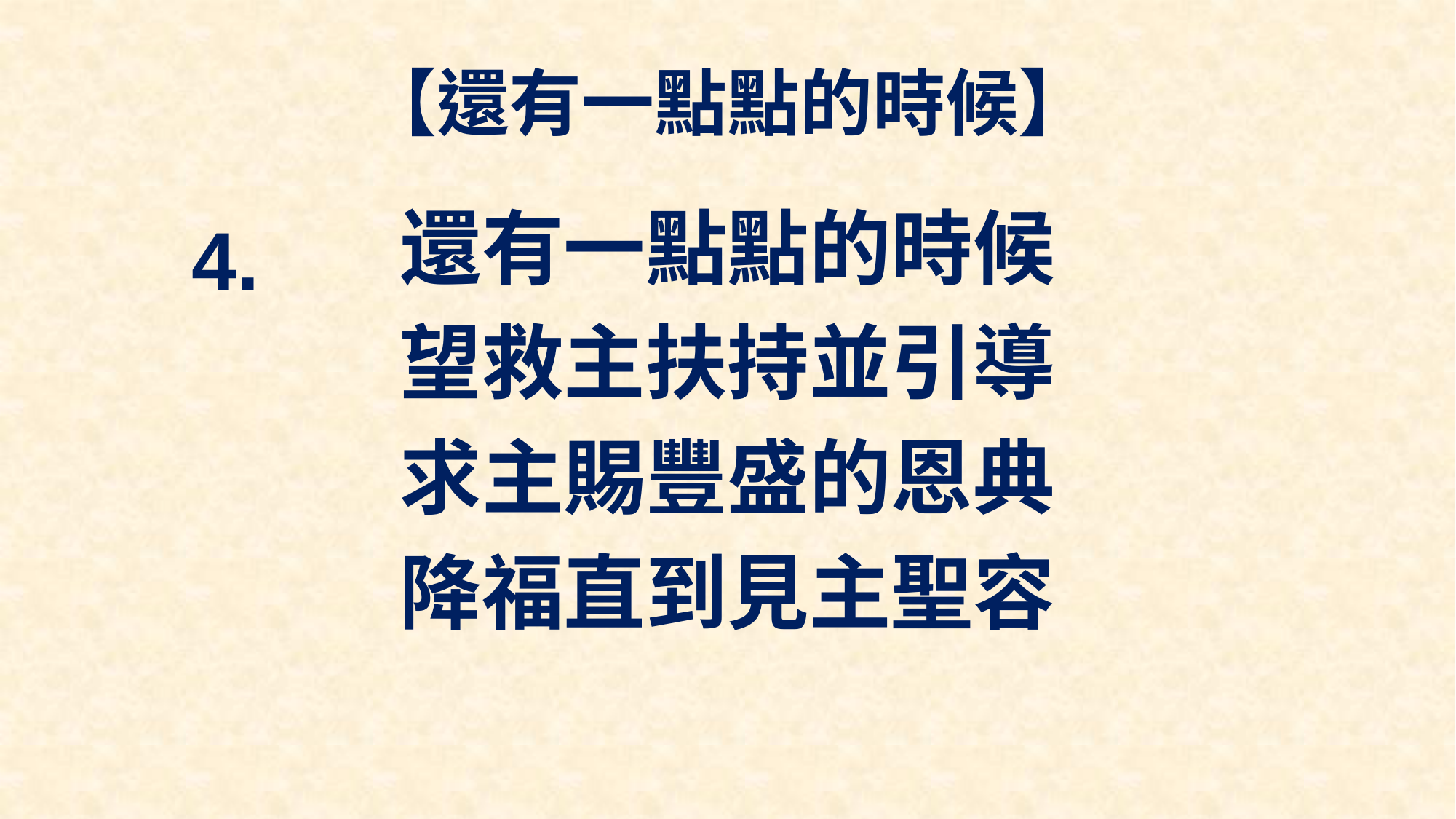

# 【還有一點點的時候】
還有一點點的時候
望救主扶持並引導
求主賜豐盛的恩典
降福直到見主聖容
4.